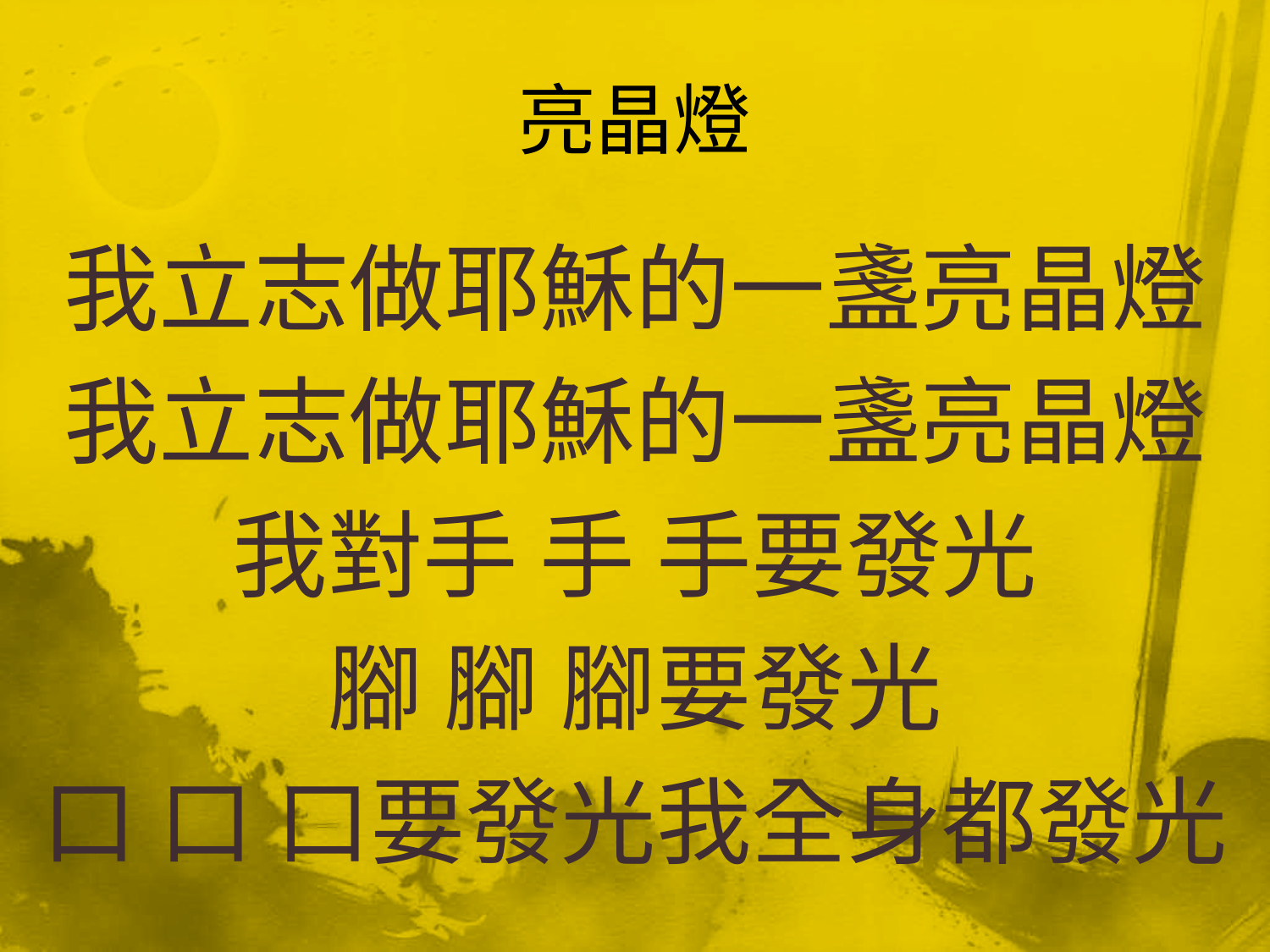

# 亮晶燈
我立志做耶穌的一盞亮晶燈
我立志做耶穌的一盞亮晶燈
我對手 手 手要發光
腳 腳 腳要發光
口 口 口要發光我全身都發光